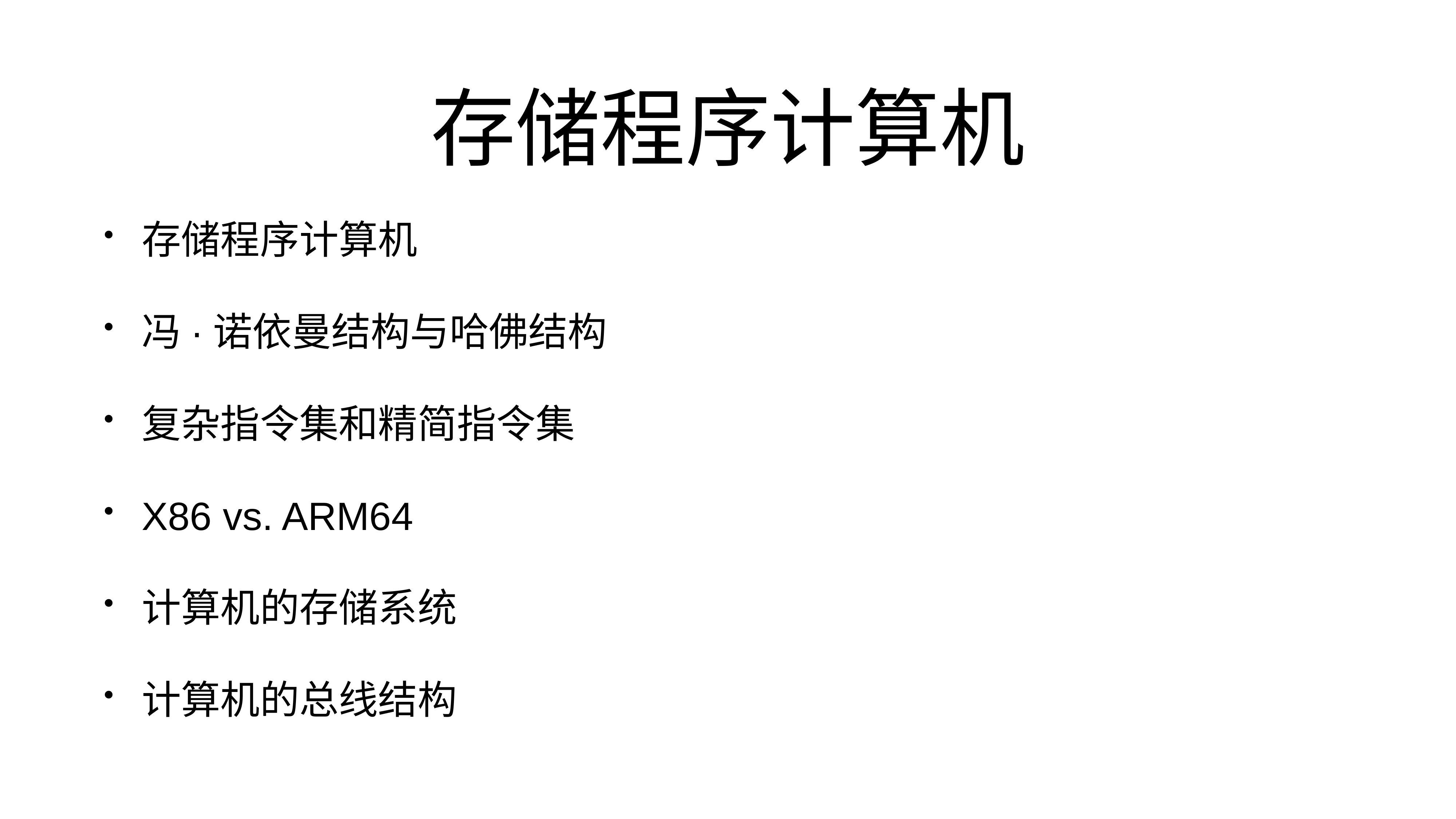

# 存储程序计算机
存储程序计算机
冯·诺依曼结构与哈佛结构
复杂指令集和精简指令集
X86 vs. ARM64
计算机的存储系统
计算机的总线结构